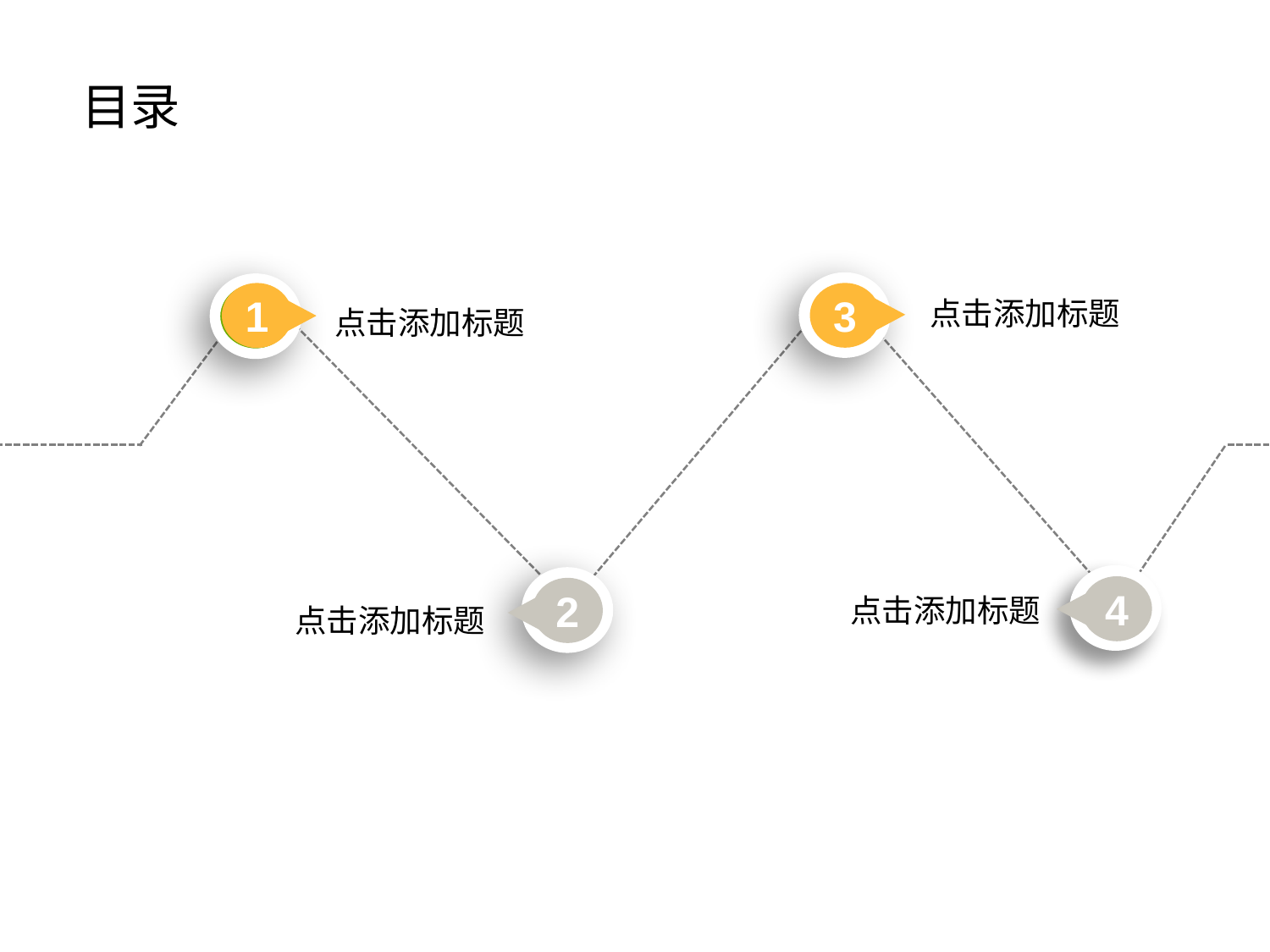

目录
点击添加文本

1
3
点击添加标题
点击添加标题

点击添加文本

4
2
点击添加标题
点击添加文本

点击添加标题

点击添加文本